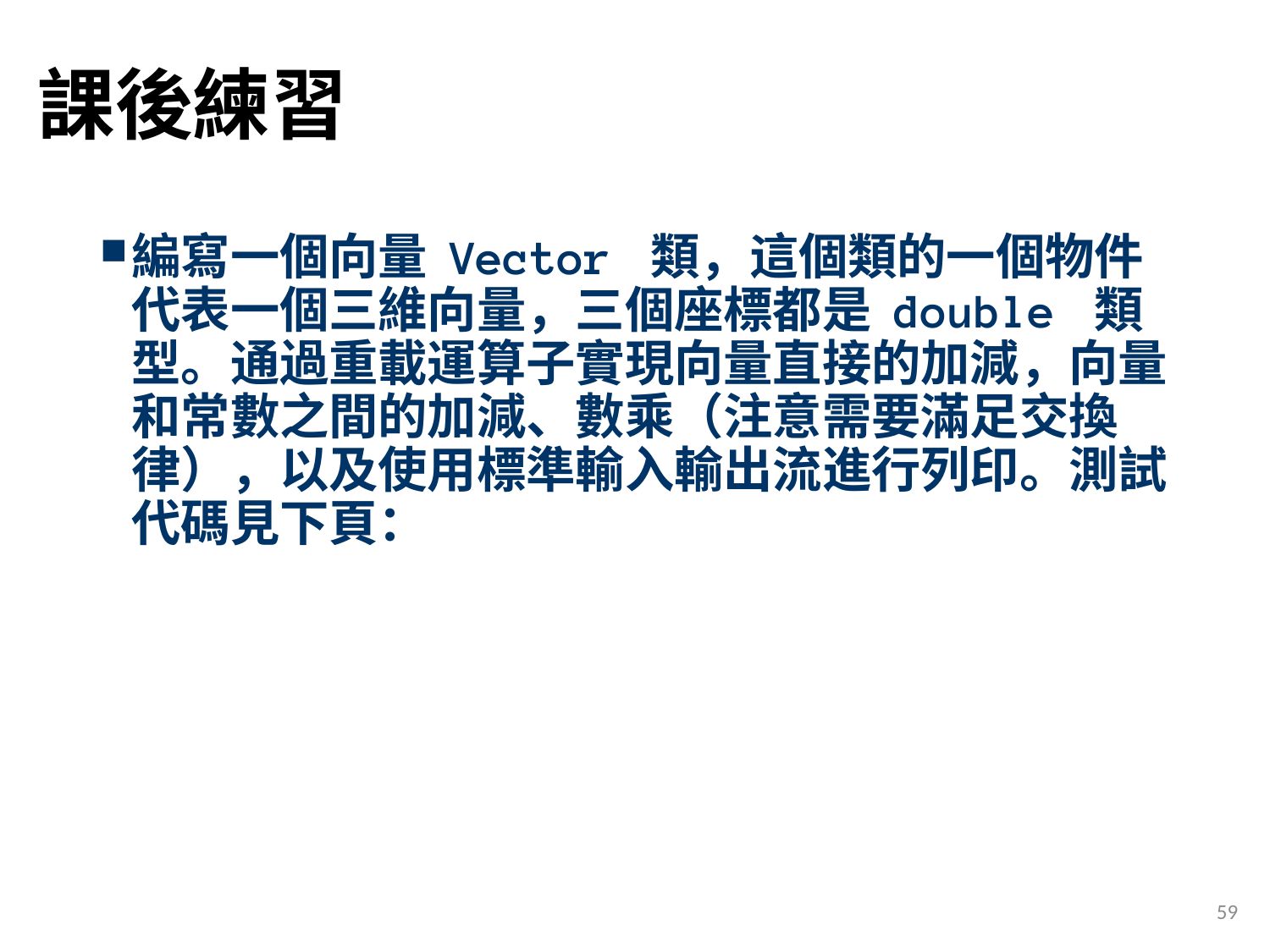

# 課後練習
編寫一個向量 Vector 類，這個類的一個物件代表一個三維向量，三個座標都是 double 類型。通過重載運算子實現向量直接的加減，向量和常數之間的加減、數乘（注意需要滿足交換律），以及使用標準輸入輸出流進行列印。測試代碼見下頁：

59